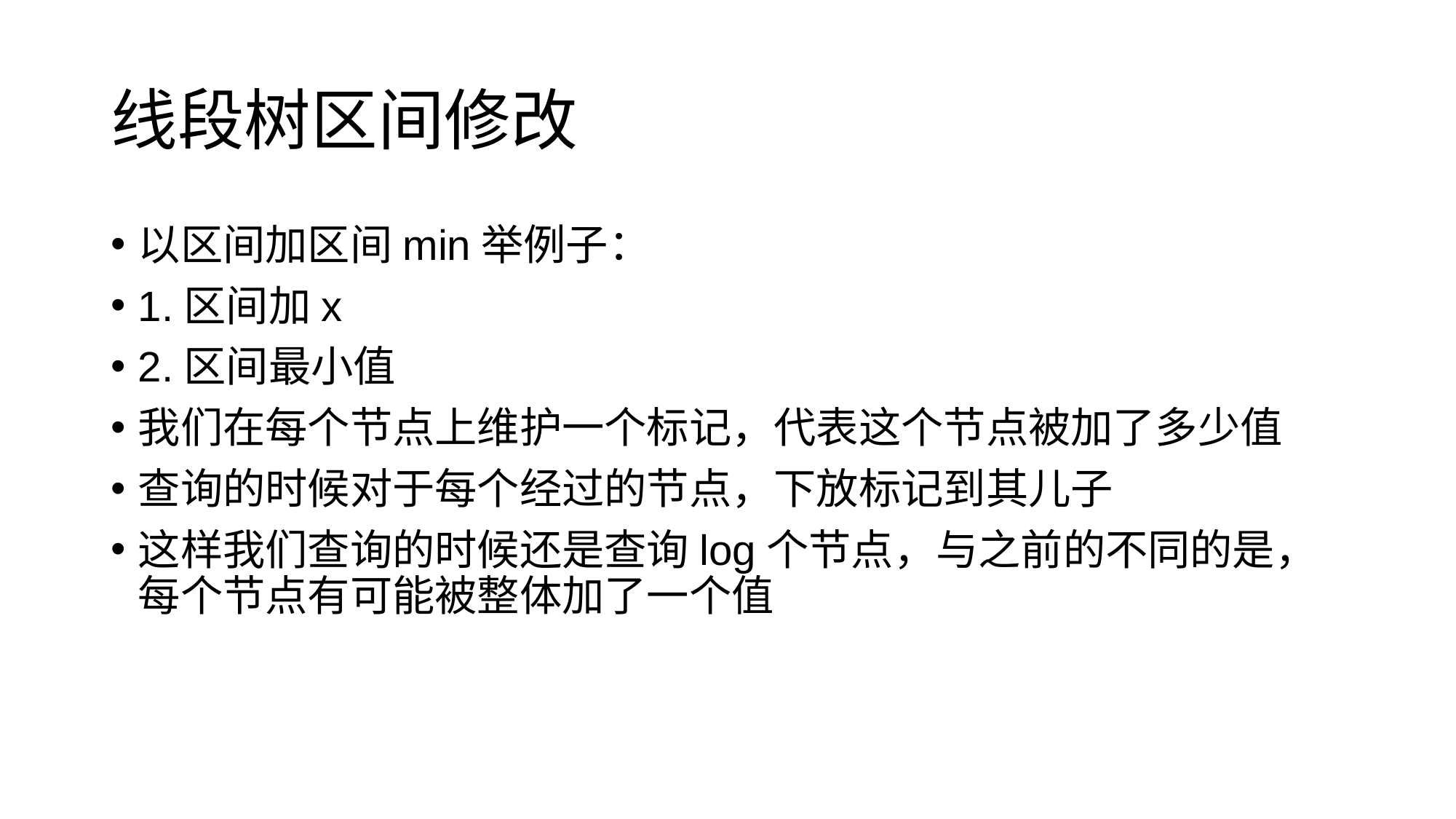

# 线段树区间修改
以区间加区间min举例子：
1.区间加x
2.区间最小值
我们在每个节点上维护一个标记，代表这个节点被加了多少值
查询的时候对于每个经过的节点，下放标记到其儿子
这样我们查询的时候还是查询log个节点，与之前的不同的是，每个节点有可能被整体加了一个值